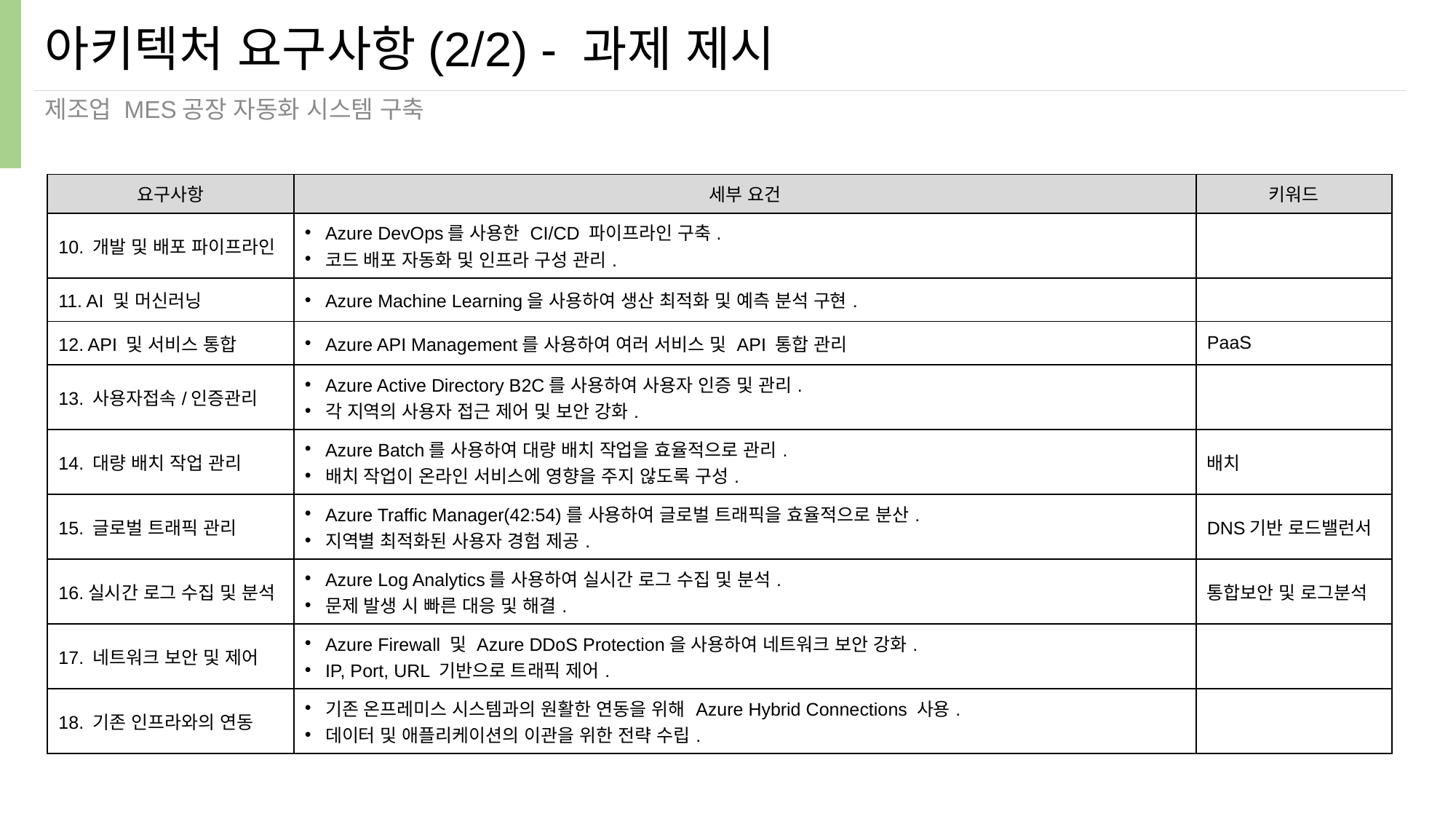

# 아키텍처 요구사항(2/2) - 과제 제시
제조업 MES공장 자동화 시스템 구축
| 요구사항 | 세부 요건 | 키워드 |
| --- | --- | --- |
| 10. 개발 및 배포 파이프라인 | Azure DevOps를 사용한 CI/CD 파이프라인 구축. 코드 배포 자동화 및 인프라 구성 관리. |  |
| 11. AI 및 머신러닝 | Azure Machine Learning을 사용하여 생산 최적화 및 예측 분석 구현. |  |
| 12. API 및 서비스 통합 | Azure API Management를 사용하여 여러 서비스 및 API 통합 관리 | PaaS |
| 13. 사용자접속/인증관리 | Azure Active Directory B2C를 사용하여 사용자 인증 및 관리. 각 지역의 사용자 접근 제어 및 보안 강화. |  |
| 14. 대량 배치 작업 관리 | Azure Batch를 사용하여 대량 배치 작업을 효율적으로 관리. 배치 작업이 온라인 서비스에 영향을 주지 않도록 구성. | 배치 |
| 15. 글로벌 트래픽 관리 | Azure Traffic Manager(42:54)를 사용하여 글로벌 트래픽을 효율적으로 분산. 지역별 최적화된 사용자 경험 제공. | DNS기반 로드밸런서 |
| 16.실시간 로그 수집 및 분석 | Azure Log Analytics를 사용하여 실시간 로그 수집 및 분석. 문제 발생 시 빠른 대응 및 해결. | 통합보안 및 로그분석 |
| 17. 네트워크 보안 및 제어 | Azure Firewall 및 Azure DDoS Protection을 사용하여 네트워크 보안 강화. IP, Port, URL 기반으로 트래픽 제어. |  |
| 18. 기존 인프라와의 연동 | 기존 온프레미스 시스템과의 원활한 연동을 위해 Azure Hybrid Connections 사용. 데이터 및 애플리케이션의 이관을 위한 전략 수립. |  |